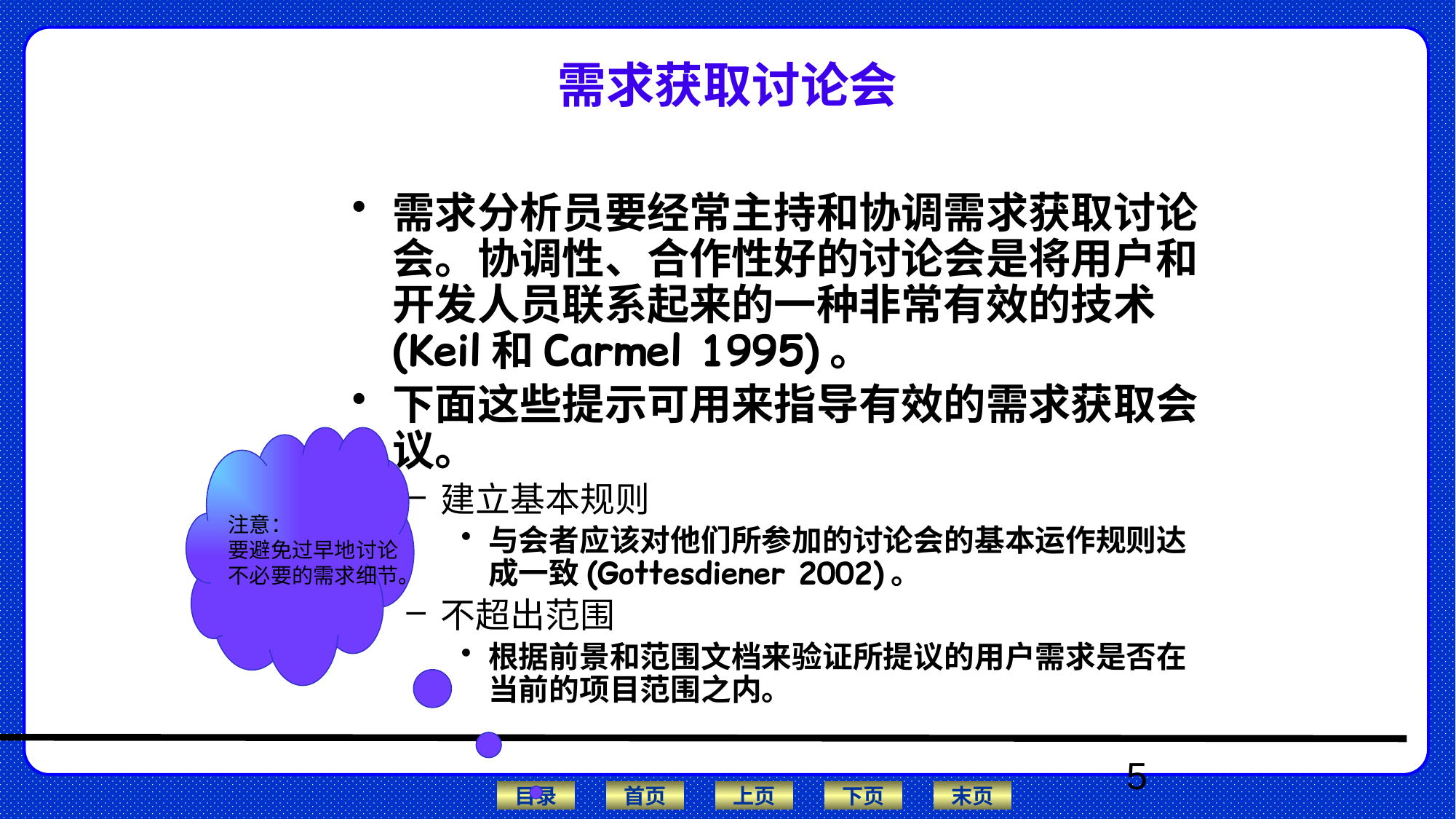

# 需求获取讨论会
需求分析员要经常主持和协调需求获取讨论会。协调性、合作性好的讨论会是将用户和开发人员联系起来的一种非常有效的技术(Keil和Carmel 1995)。
下面这些提示可用来指导有效的需求获取会议。
建立基本规则
与会者应该对他们所参加的讨论会的基本运作规则达成一致(Gottesdiener 2002)。
不超出范围
根据前景和范围文档来验证所提议的用户需求是否在当前的项目范围之内。

注意：
要避免过早地讨论
不必要的需求细节。
5